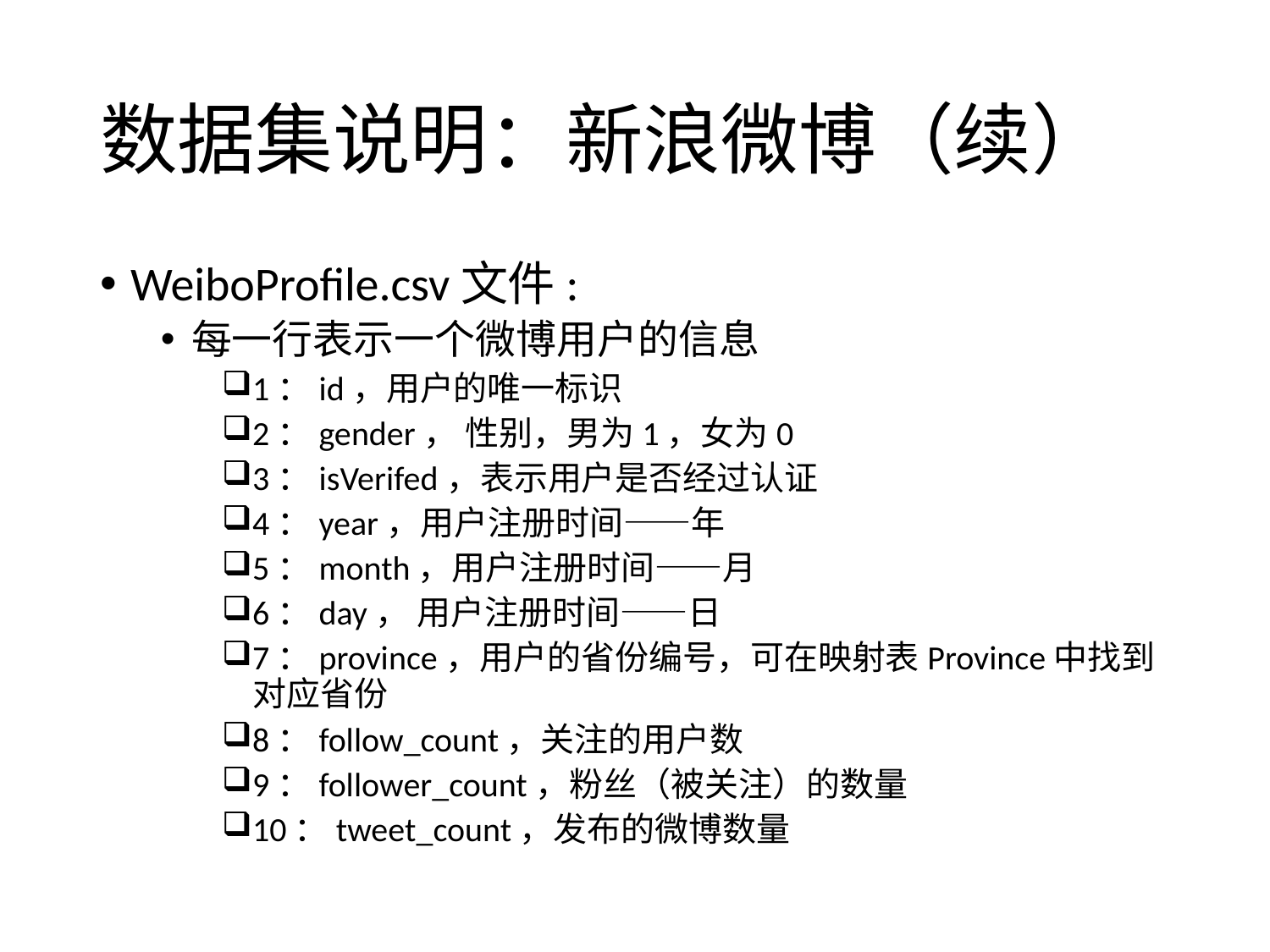

# 数据集说明：新浪微博（续）
WeiboProfile.csv文件:
每一行表示一个微博用户的信息
1：id，用户的唯一标识
2：gender， 性别，男为1，女为0
3：isVerifed，表示用户是否经过认证
4：year，用户注册时间——年
5：month，用户注册时间——月
6：day， 用户注册时间——日
7：province，用户的省份编号，可在映射表Province中找到对应省份
8：follow_count，关注的用户数
9：follower_count，粉丝（被关注）的数量
10：tweet_count，发布的微博数量